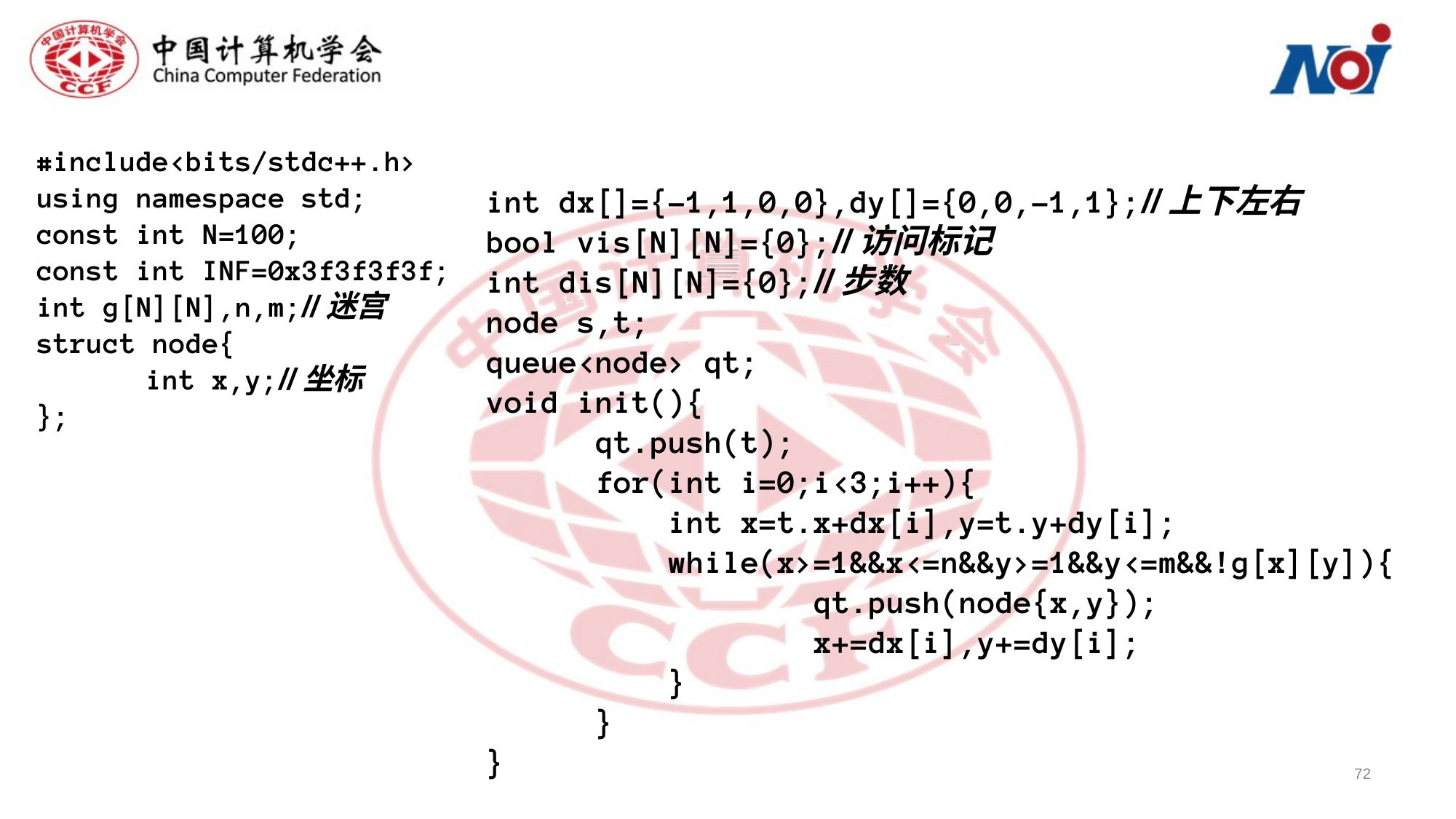

#include<bits/stdc++.h>
using namespace std;
const int N=100;
const int INF=0x3f3f3f3f;
int g[N][N],n,m;//迷宫
struct node{
	int x,y;//坐标
};

int dx[]={-1,1,0,0},dy[]={0,0,-1,1};//上下左右
bool vis[N][N]={0};//访问标记
int dis[N][N]={0};//步数
node s,t;
queue<node> qt;
void init(){
	qt.push(t);
	for(int i=0;i<3;i++){
	    int x=t.x+dx[i],y=t.y+dy[i];
	    while(x>=1&&x<=n&&y>=1&&y<=m&&!g[x][y]){
			qt.push(node{x,y});
			x+=dx[i],y+=dy[i];
	    }
	}
}
72